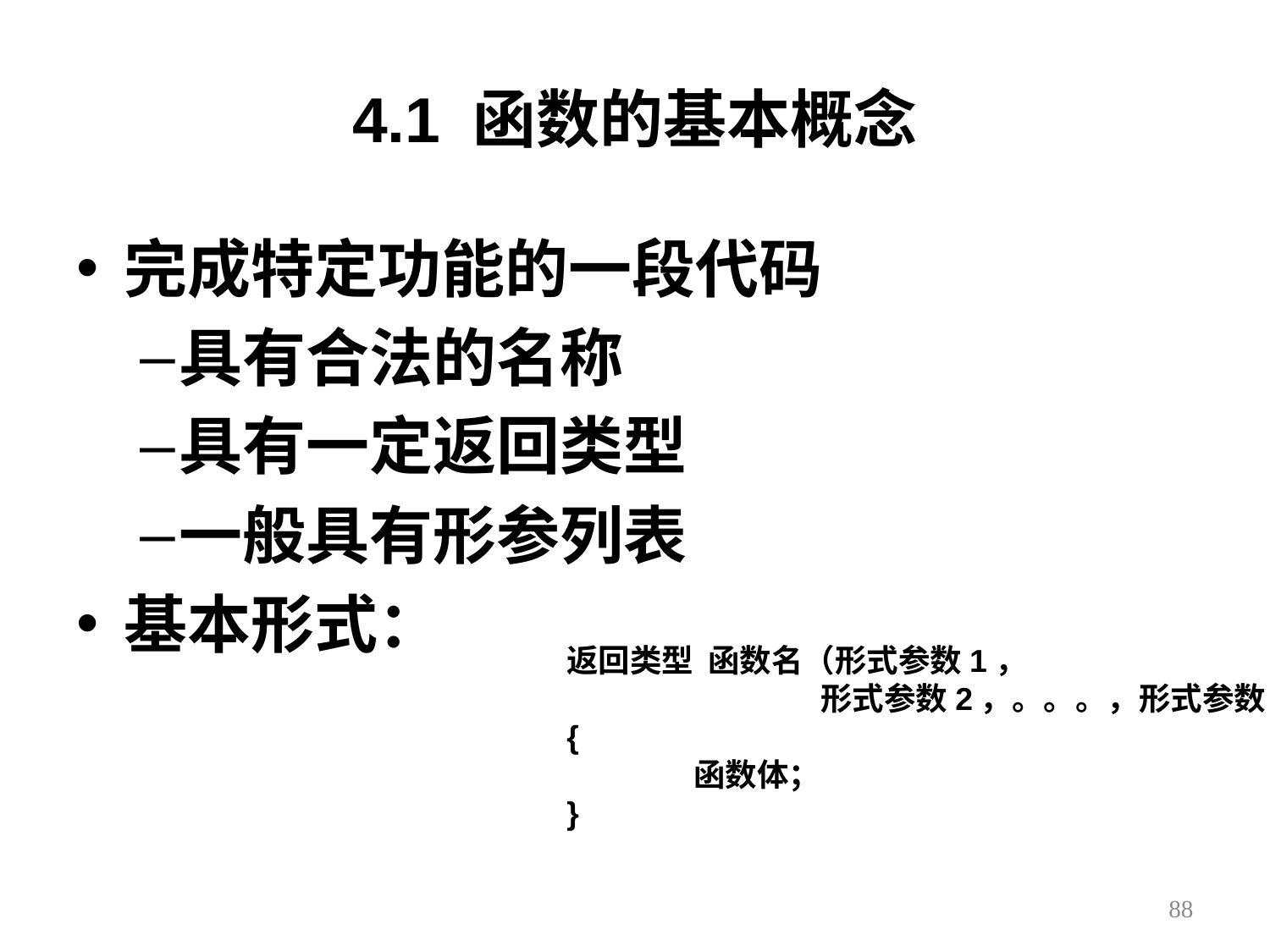

# 4.1 函数的基本概念
完成特定功能的一段代码
具有合法的名称
具有一定返回类型
一般具有形参列表
基本形式：

返回类型  函数名（形式参数1，
		形式参数2，。。。，形式参数n)
{
	函数体；
}
88